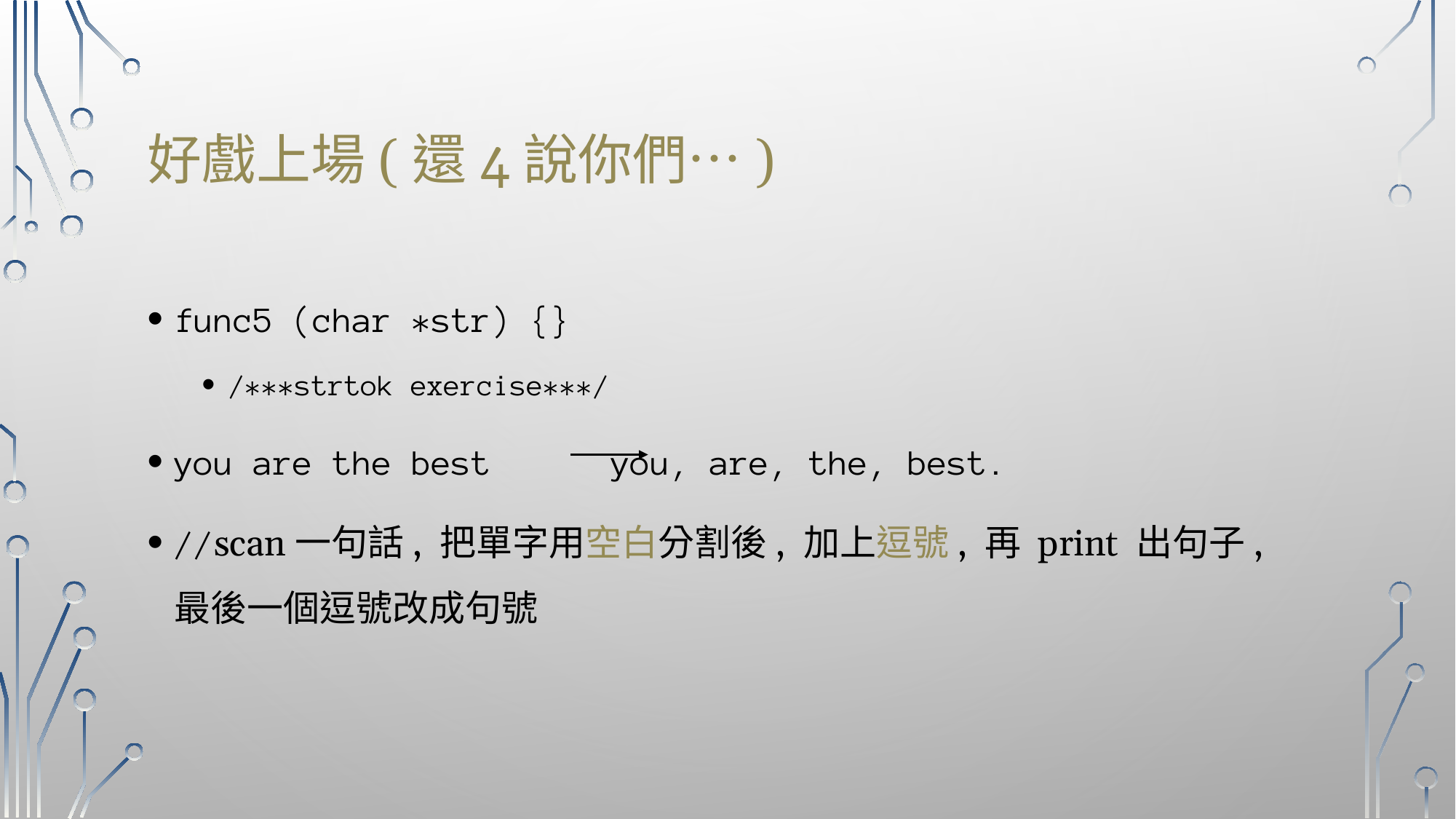

# 好戲上場(還4說你們…)
func5 (char *str) {}
/***strtok exercise***/
you are the best		you, are, the, best.
//scan一句話, 把單字用空白分割後, 加上逗號, 再 print 出句子, 最後一個逗號改成句號